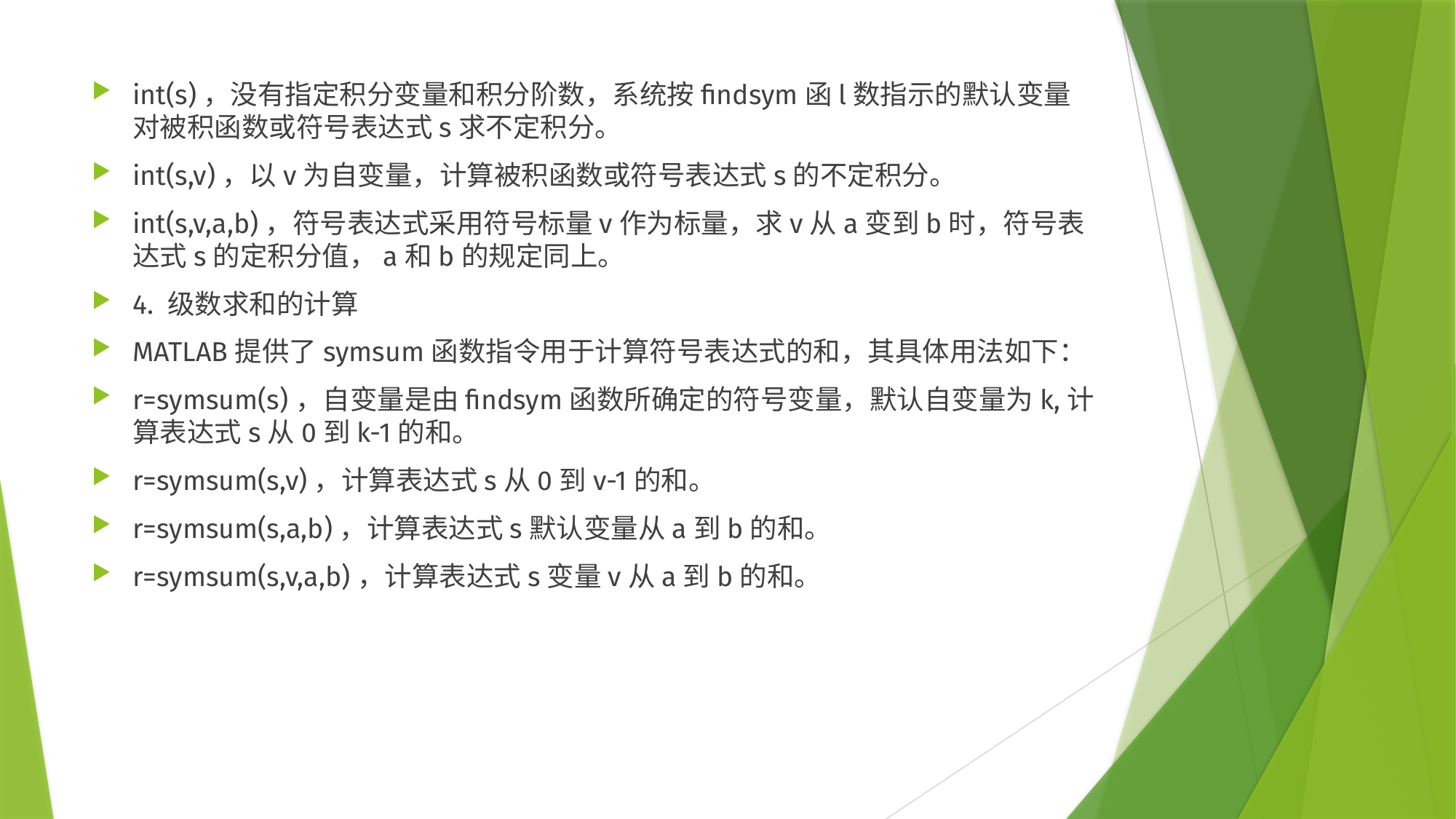

int(s)，没有指定积分变量和积分阶数，系统按findsym函l数指示的默认变量对被积函数或符号表达式s求不定积分。
int(s,v)，以v为自变量，计算被积函数或符号表达式s的不定积分。
int(s,v,a,b)，符号表达式采用符号标量v作为标量，求v从a变到b时，符号表达式s的定积分值，a和b的规定同上。
4. 级数求和的计算
MATLAB提供了symsum函数指令用于计算符号表达式的和，其具体用法如下：
r=symsum(s)，自变量是由findsym函数所确定的符号变量，默认自变量为k,计算表达式s从0到k-1的和。
r=symsum(s,v)，计算表达式s从0到v-1的和。
r=symsum(s,a,b)，计算表达式s默认变量从a到b的和。
r=symsum(s,v,a,b)，计算表达式s变量v从a到b的和。